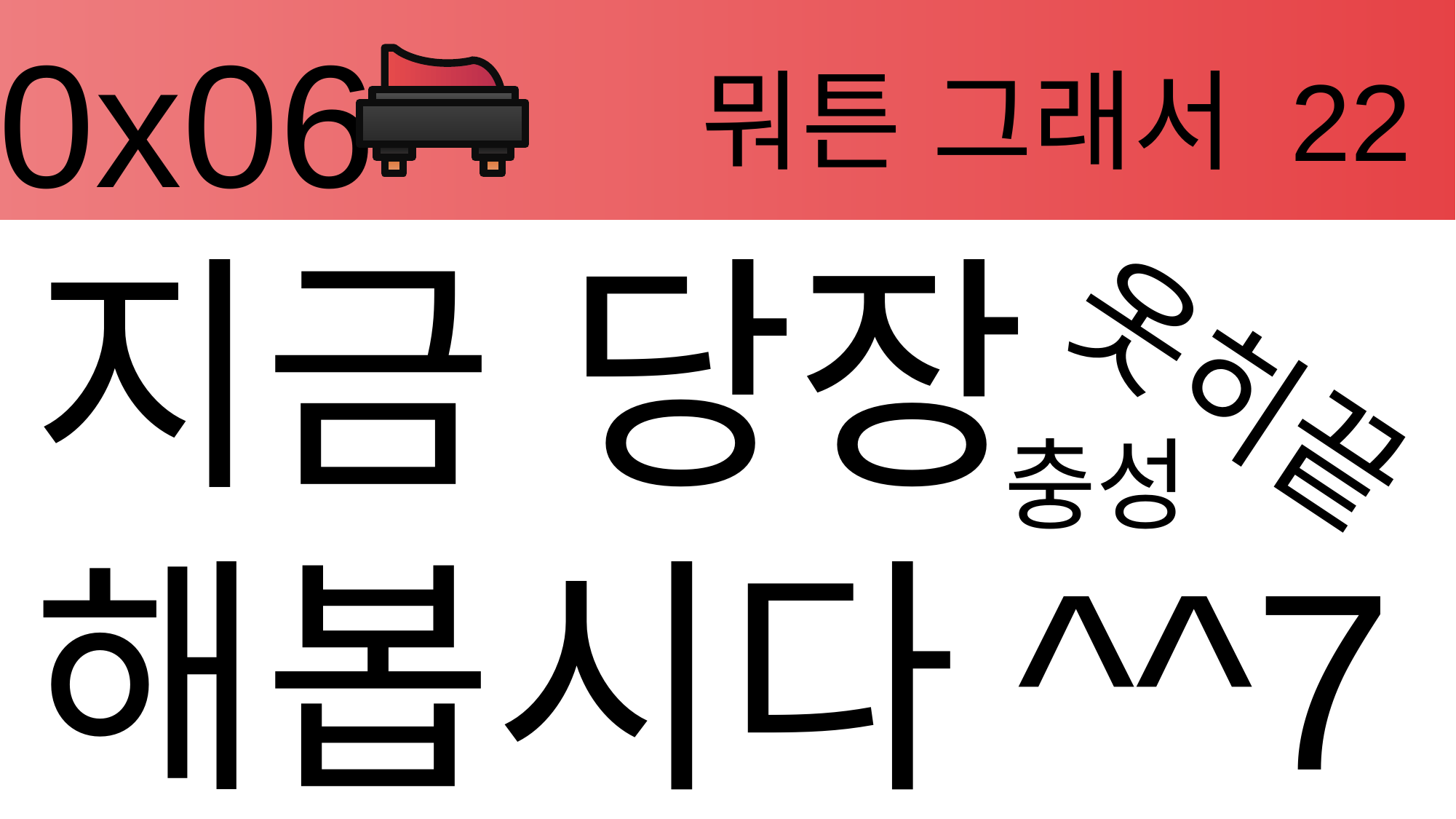

0x06
뭐튼 그래서 22

지금 당장
해봅시다^^7
옷히끝
충성